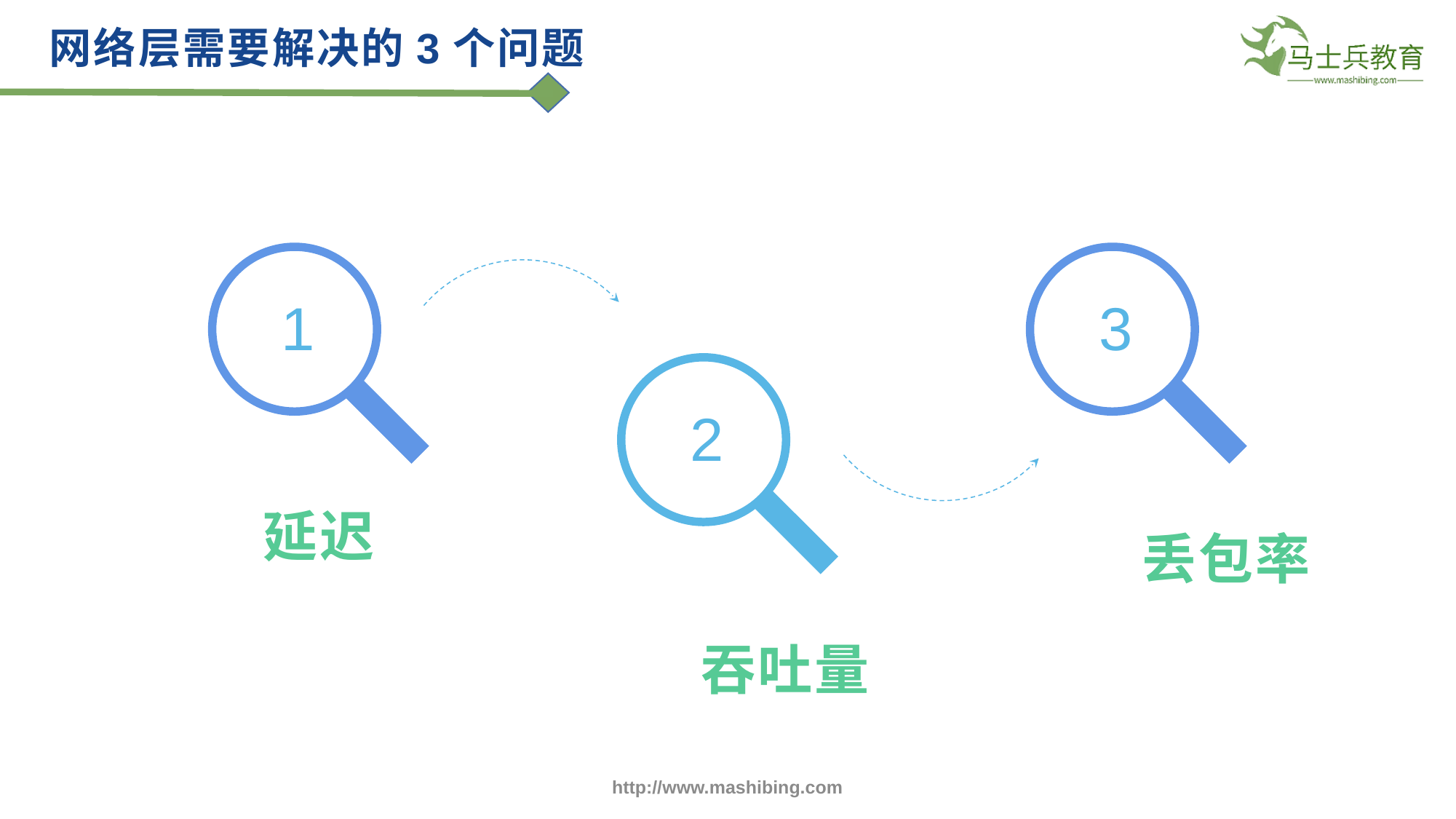

网络层需要解决的3个问题

1
3

2
延迟
丢包率
吞吐量